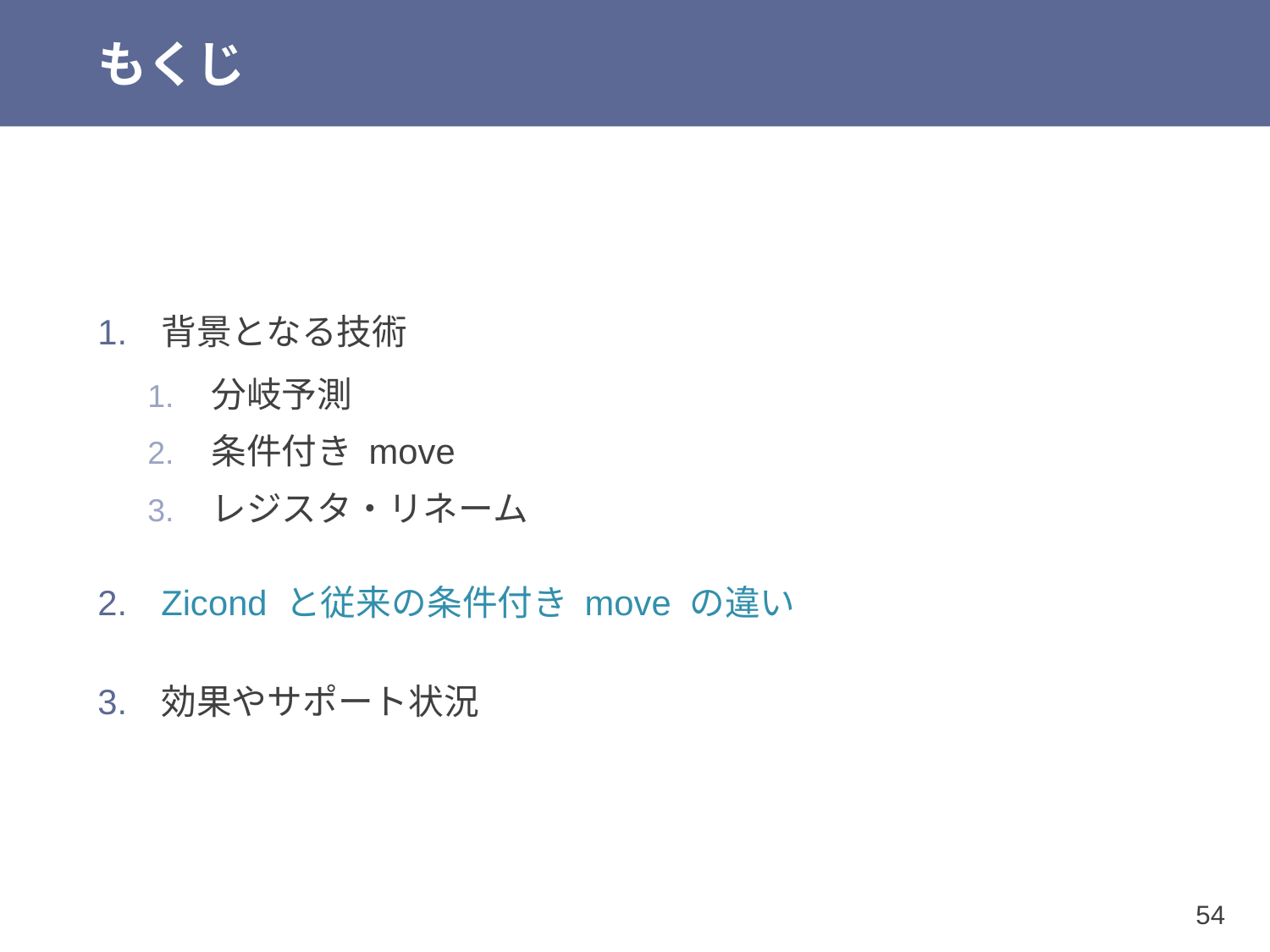

# もくじ
背景となる技術
分岐予測
条件付き move
レジスタ・リネーム
Zicond と従来の条件付き move の違い
効果やサポート状況